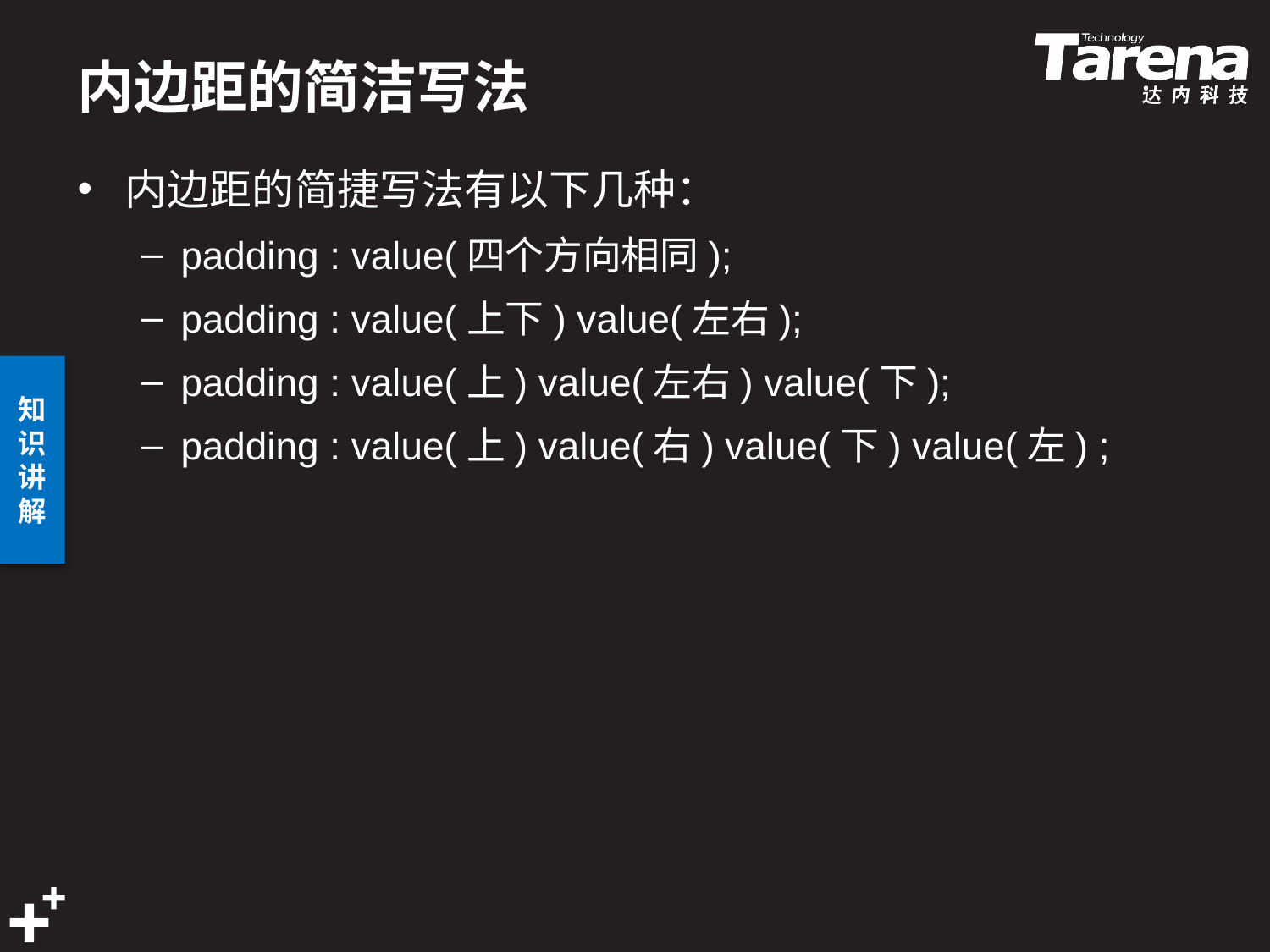

# 内边距的简洁写法
内边距的简捷写法有以下几种：
padding : value(四个方向相同);
padding : value(上下) value(左右);
padding : value(上) value(左右) value(下);
padding : value(上) value(右) value(下) value(左) ;